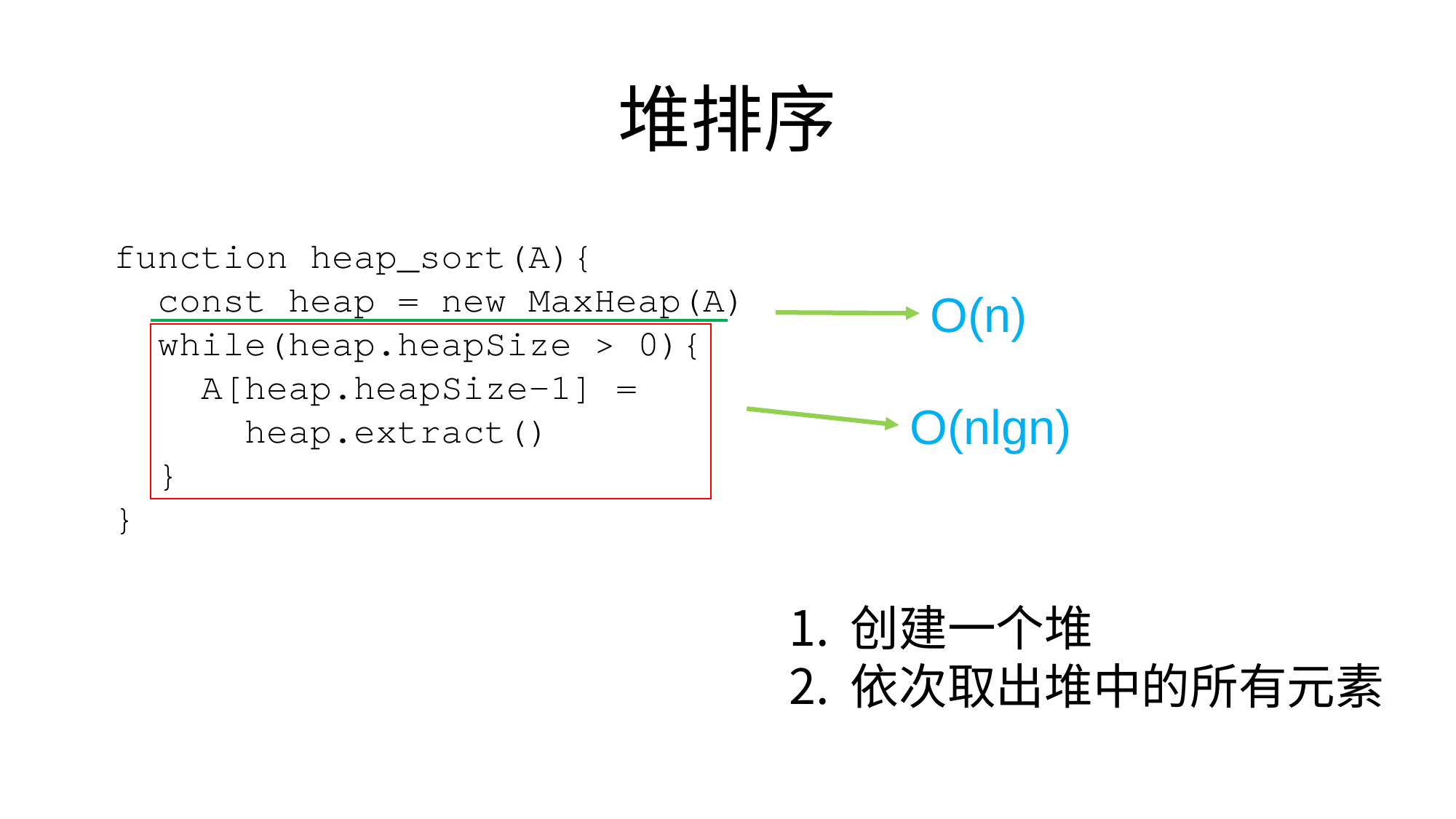

# 堆排序
function heap_sort(A){
  const heap = new MaxHeap(A)
  while(heap.heapSize > 0){
    A[heap.heapSize-1] =
      heap.extract()
  }
}
O(n)

O(nlgn)
创建一个堆
依次取出堆中的所有元素